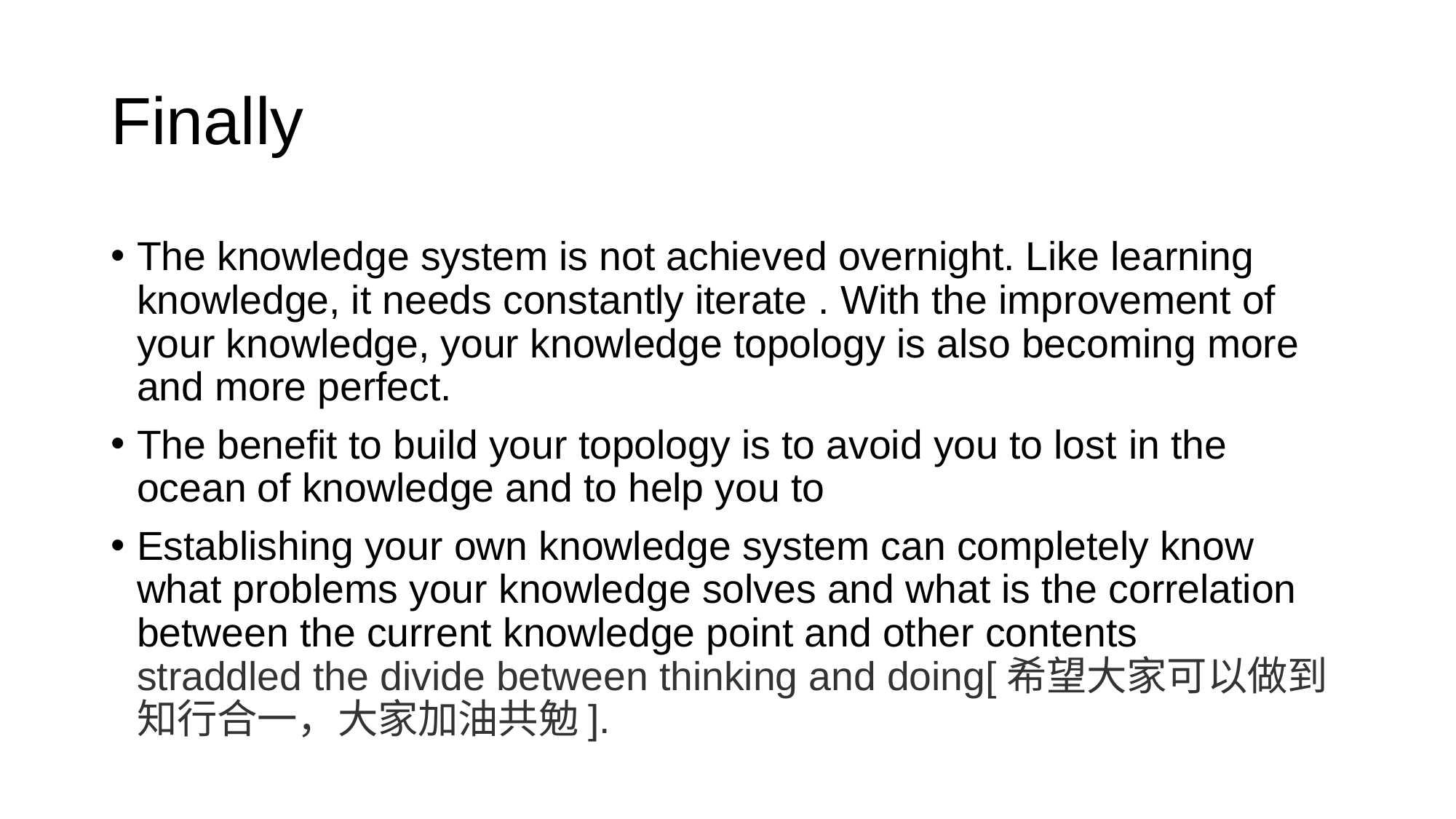

# Finally
The knowledge system is not achieved overnight. Like learning knowledge, it needs constantly iterate . With the improvement of your knowledge, your knowledge topology is also becoming more and more perfect.
The benefit to build your topology is to avoid you to lost in the ocean of knowledge and to help you to
Establishing your own knowledge system can completely know what problems your knowledge solves and what is the correlation between the current knowledge point and other contents	straddled the divide between thinking and doing[希望大家可以做到知行合一，大家加油共勉].